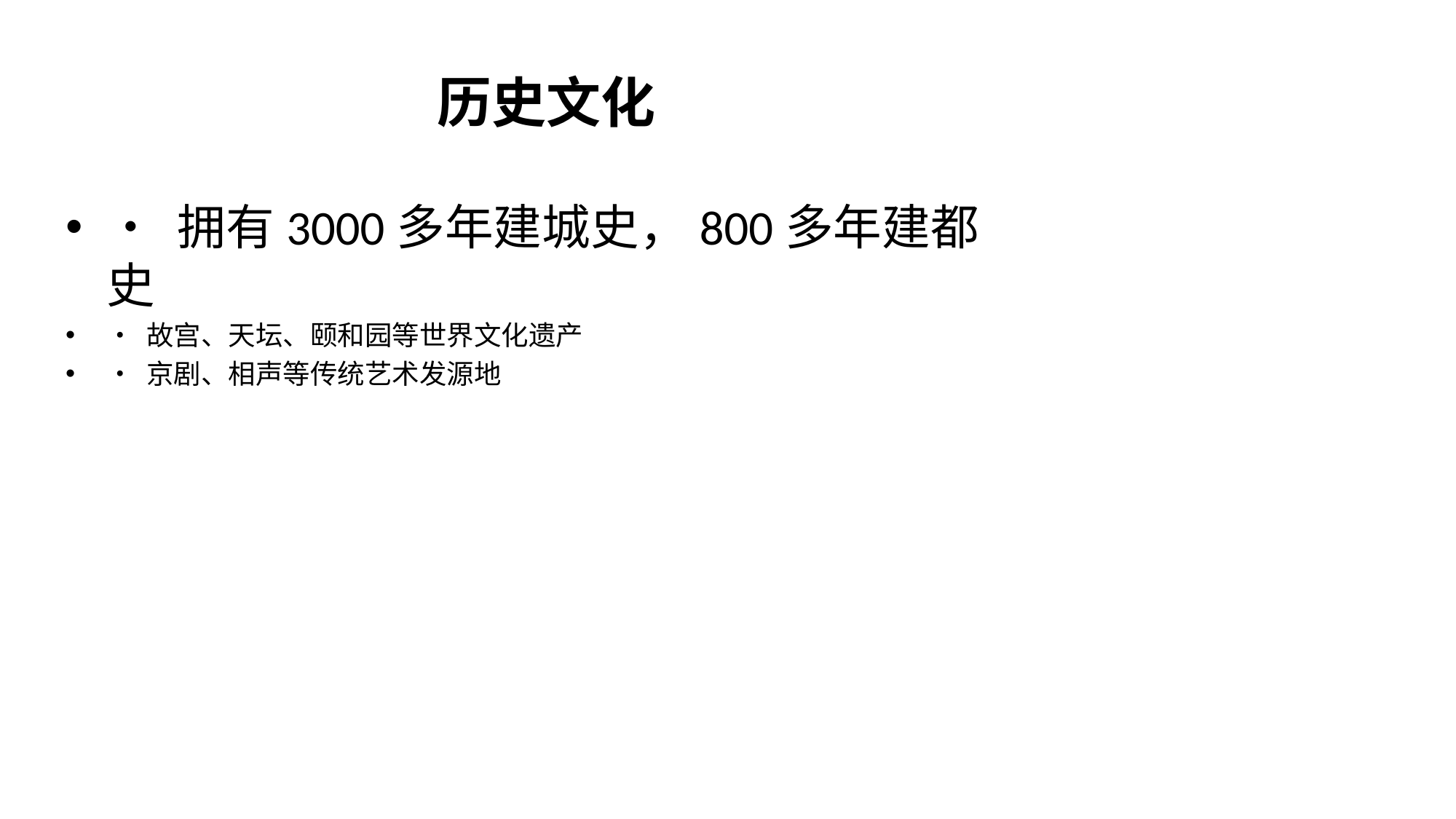

# 历史文化
• 拥有3000多年建城史，800多年建都史
• 故宫、天坛、颐和园等世界文化遗产
• 京剧、相声等传统艺术发源地